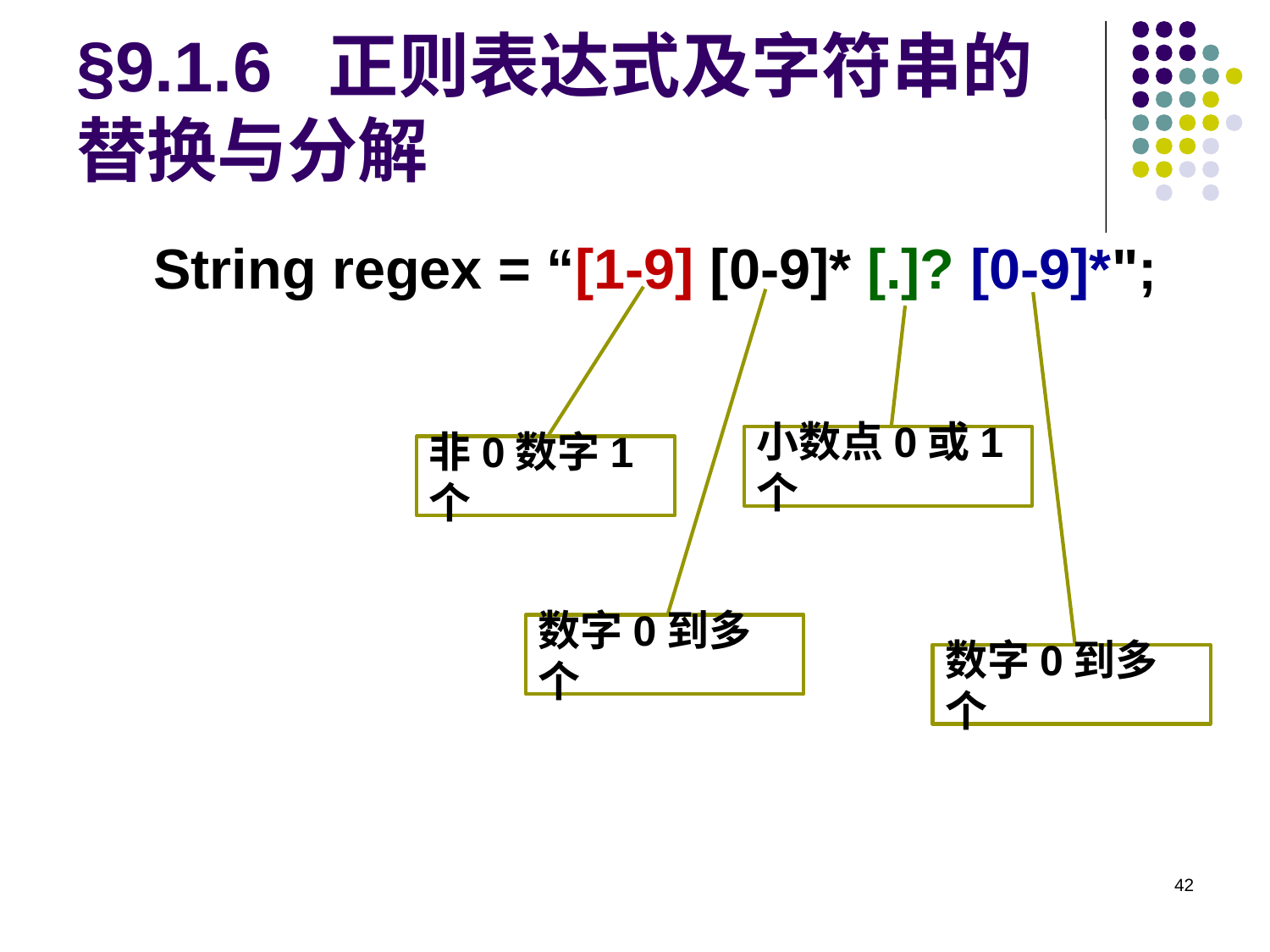

# §9.1.6  正则表达式及字符串的替换与分解
String regex = “[1-9] [0-9]* [.]? [0-9]*";

小数点0或1个
非0数字1个
数字0到多个
数字0到多个
42